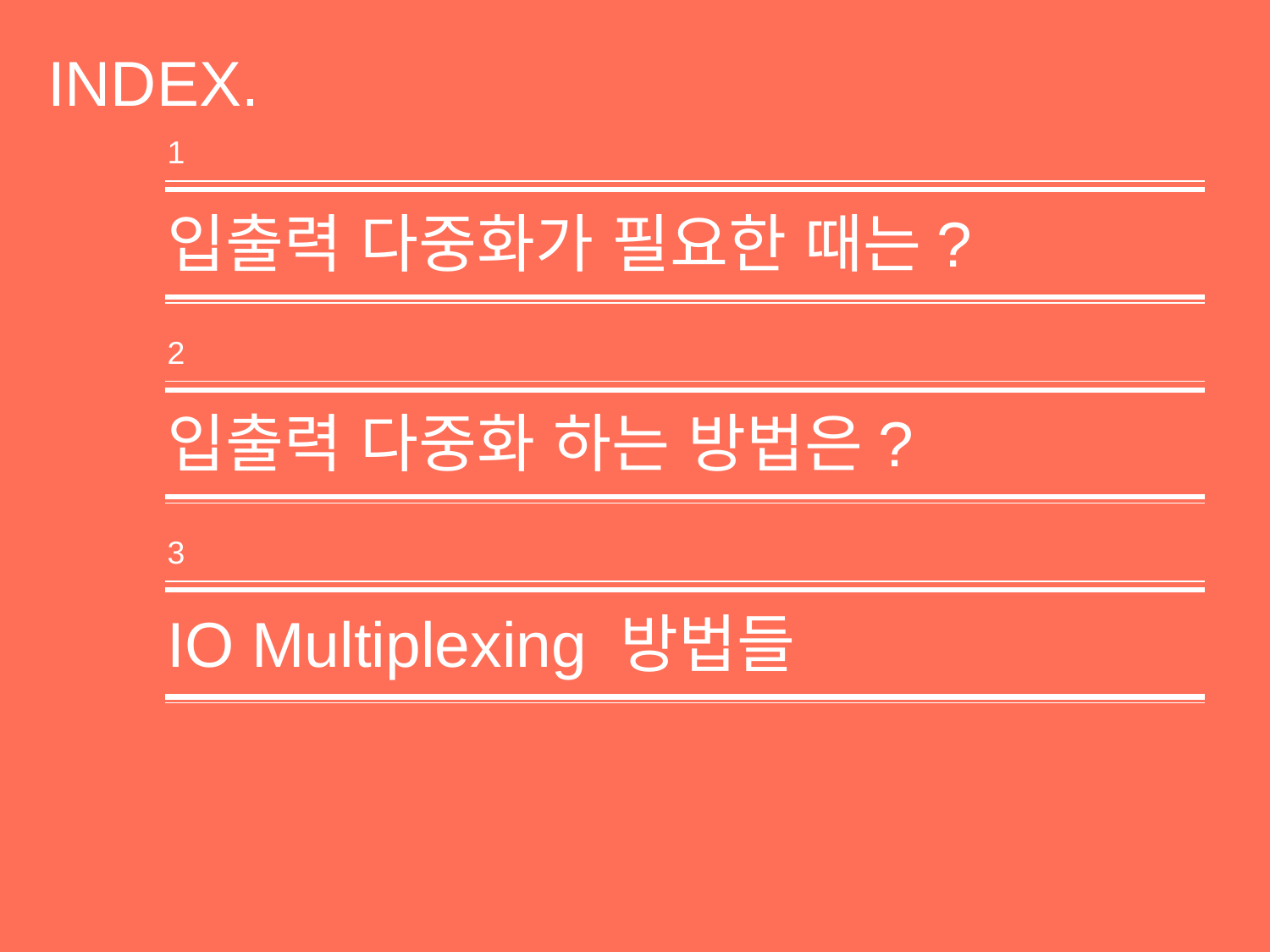

INDEX.
1
입출력 다중화가 필요한 때는?
2
입출력 다중화 하는 방법은?
3
IO Multiplexing 방법들